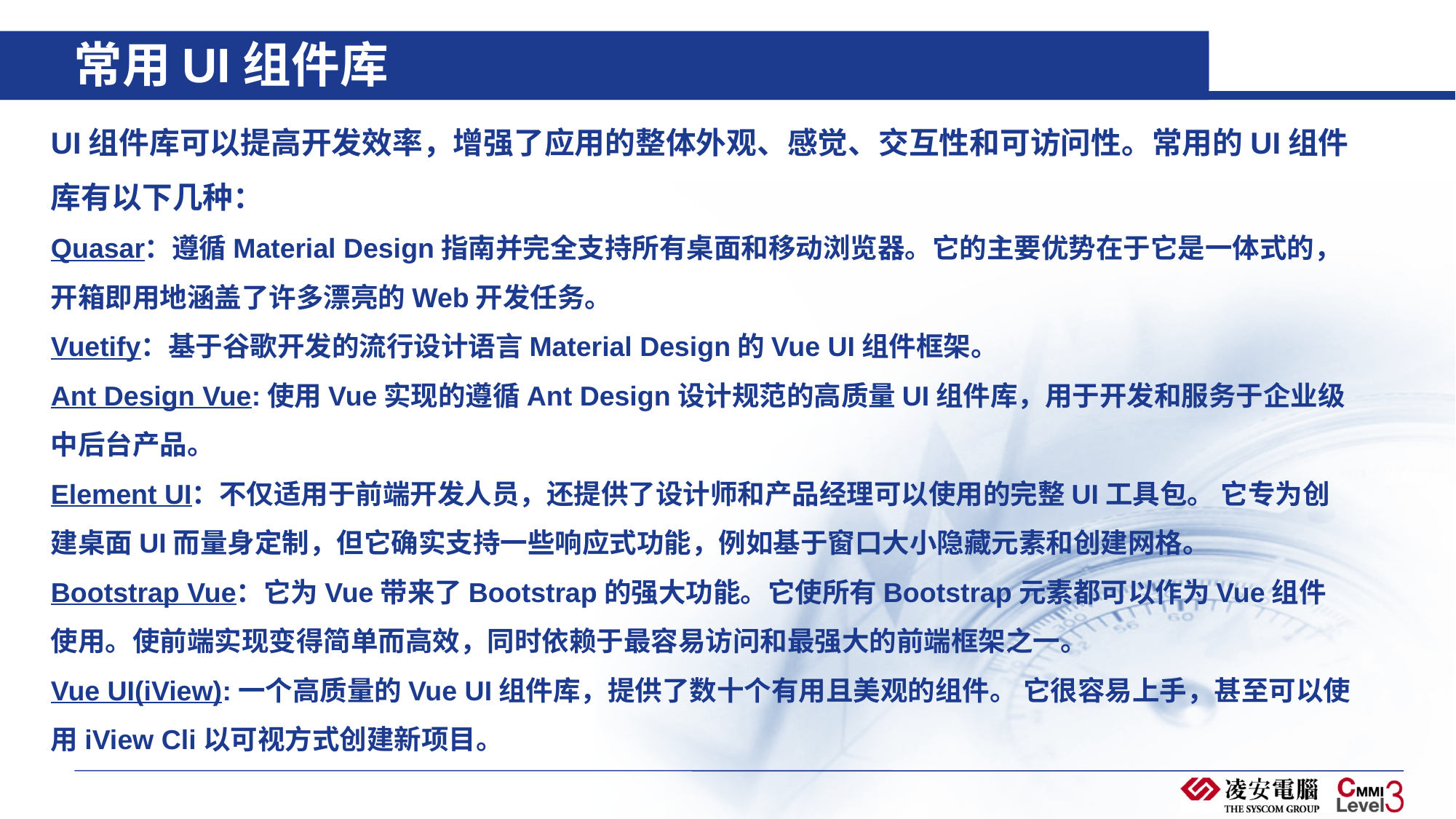

# 常用UI组件库
UI组件库可以提高开发效率，增强了应用的整体外观、感觉、交互性和可访问性。常用的UI组件库有以下几种：
Quasar：遵循Material Design指南并完全支持所有桌面和移动浏览器。它的主要优势在于它是一体式的，开箱即用地涵盖了许多漂亮的Web开发任务。
Vuetify：基于谷歌开发的流行设计语言Material Design的Vue UI组件框架。
Ant Design Vue:使用Vue实现的遵循Ant Design设计规范的高质量UI组件库，用于开发和服务于企业级中后台产品。
Element UI：不仅适用于前端开发人员，还提供了设计师和产品经理可以使用的完整UI工具包。 它专为创建桌面UI而量身定制，但它确实支持一些响应式功能，例如基于窗口大小隐藏元素和创建网格。
Bootstrap Vue：它为Vue带来了Bootstrap的强大功能。它使所有Bootstrap元素都可以作为Vue组件使用。使前端实现变得简单而高效，同时依赖于最容易访问和最强大的前端框架之一。
Vue UI(iView):一个高质量的Vue UI组件库，提供了数十个有用且美观的组件。 它很容易上手，甚至可以使用iView Cli以可视方式创建新项目。